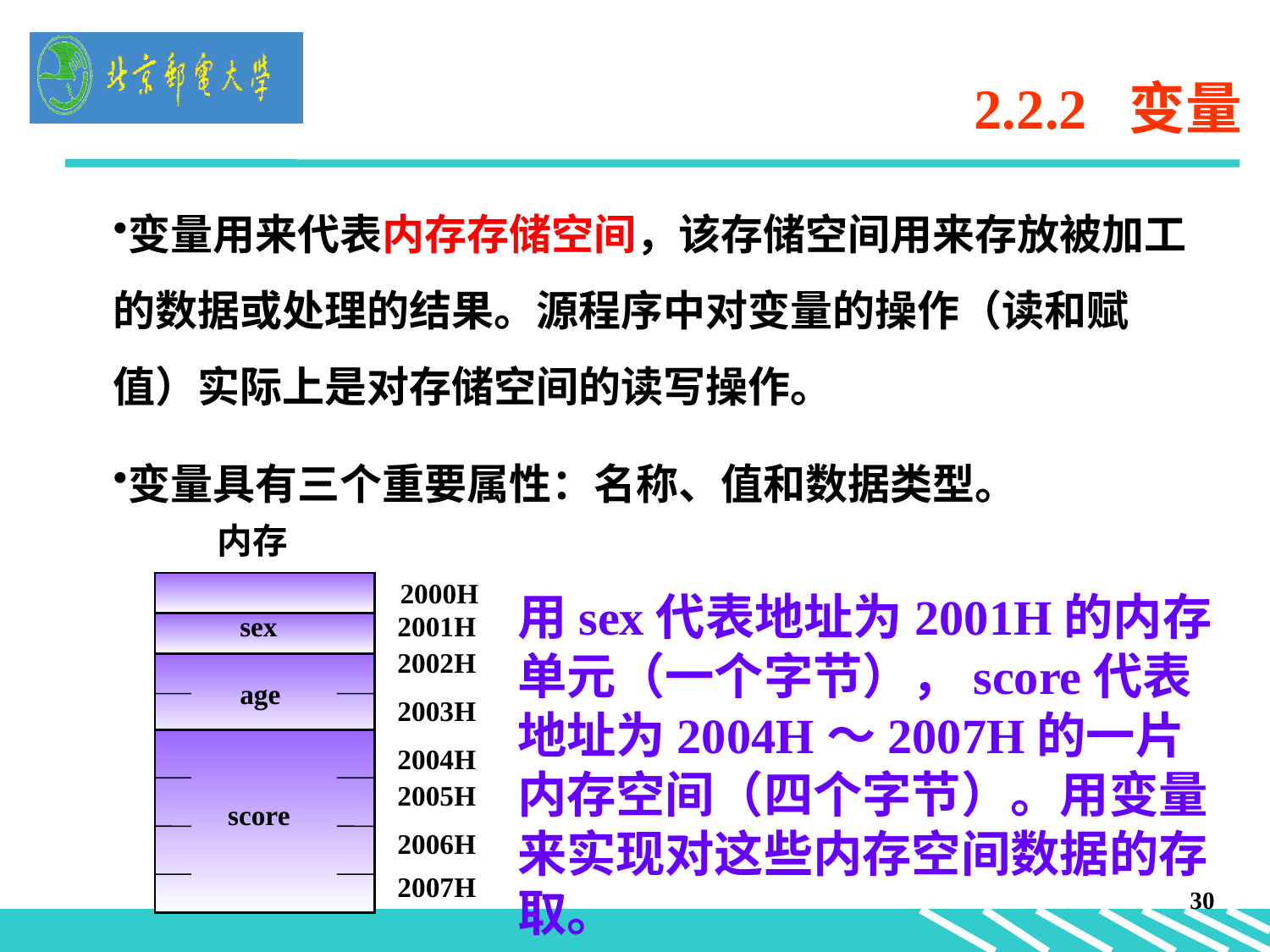

# 2.2.2  变量
变量用来代表内存存储空间，该存储空间用来存放被加工的数据或处理的结果。源程序中对变量的操作（读和赋值）实际上是对存储空间的读写操作。
变量具有三个重要属性：名称、值和数据类型。
内存

2000H
sex
2001H

2002H

age

2003H

2004H

2005H

score

2006H
2007H

用sex代表地址为2001H的内存单元（一个字节），score代表地址为2004H～2007H的一片内存空间（四个字节）。用变量来实现对这些内存空间数据的存取。
30